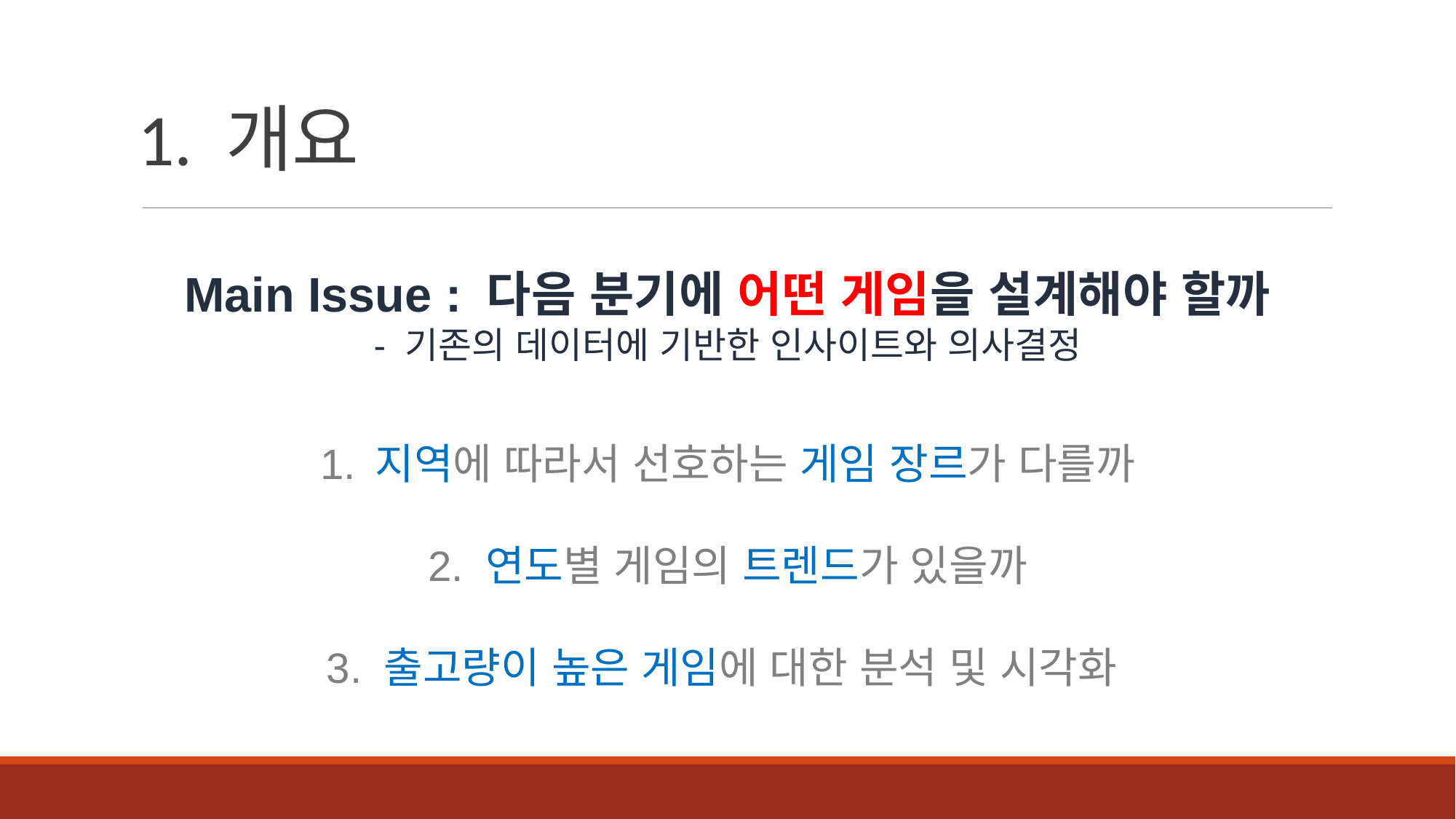

# 1. 개요
Main Issue : 다음 분기에 어떤 게임을 설계해야 할까
- 기존의 데이터에 기반한 인사이트와 의사결정
 지역에 따라서 선호하는 게임 장르가 다를까
 연도별 게임의 트렌드가 있을까
 출고량이 높은 게임에 대한 분석 및 시각화